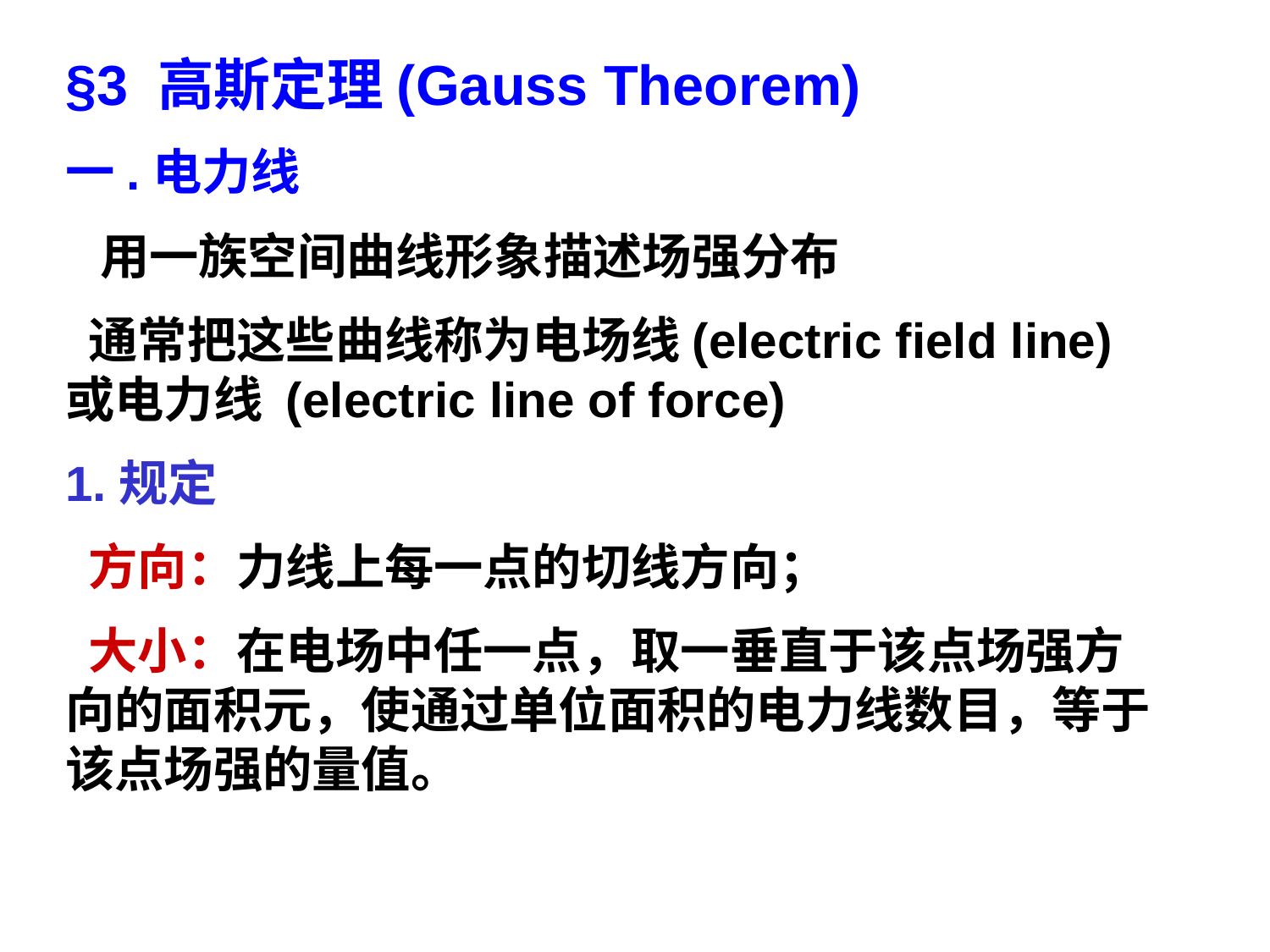

§3 高斯定理(Gauss Theorem)
一.电力线
  用一族空间曲线形象描述场强分布
 通常把这些曲线称为电场线(electric field line)或电力线 (electric line of force)
1.规定
 方向：力线上每一点的切线方向；
 大小：在电场中任一点，取一垂直于该点场强方向的面积元，使通过单位面积的电力线数目，等于该点场强的量值。